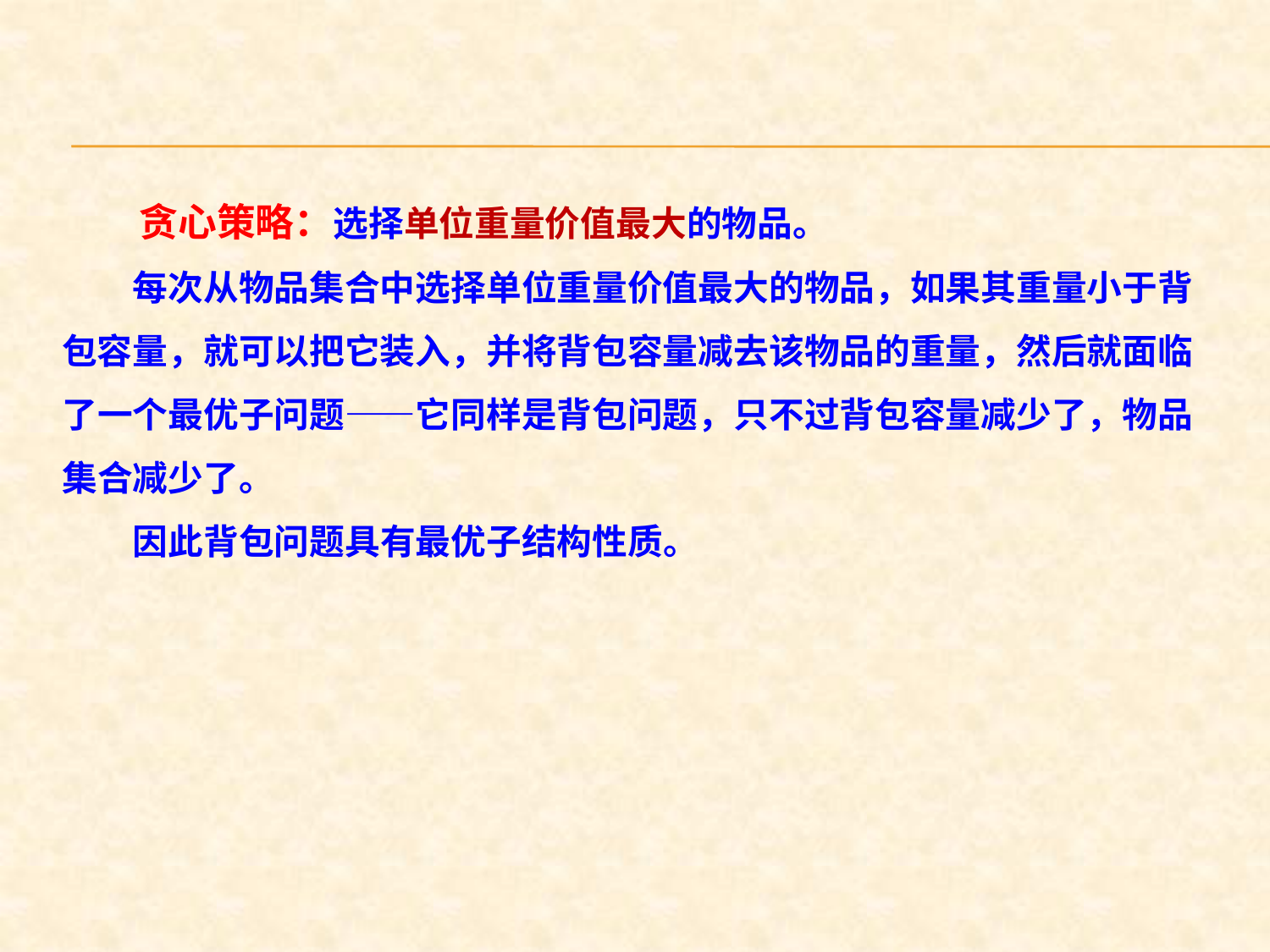

贪心策略：选择单位重量价值最大的物品。
　　每次从物品集合中选择单位重量价值最大的物品，如果其重量小于背包容量，就可以把它装入，并将背包容量减去该物品的重量，然后就面临了一个最优子问题——它同样是背包问题，只不过背包容量减少了，物品集合减少了。
　　因此背包问题具有最优子结构性质。